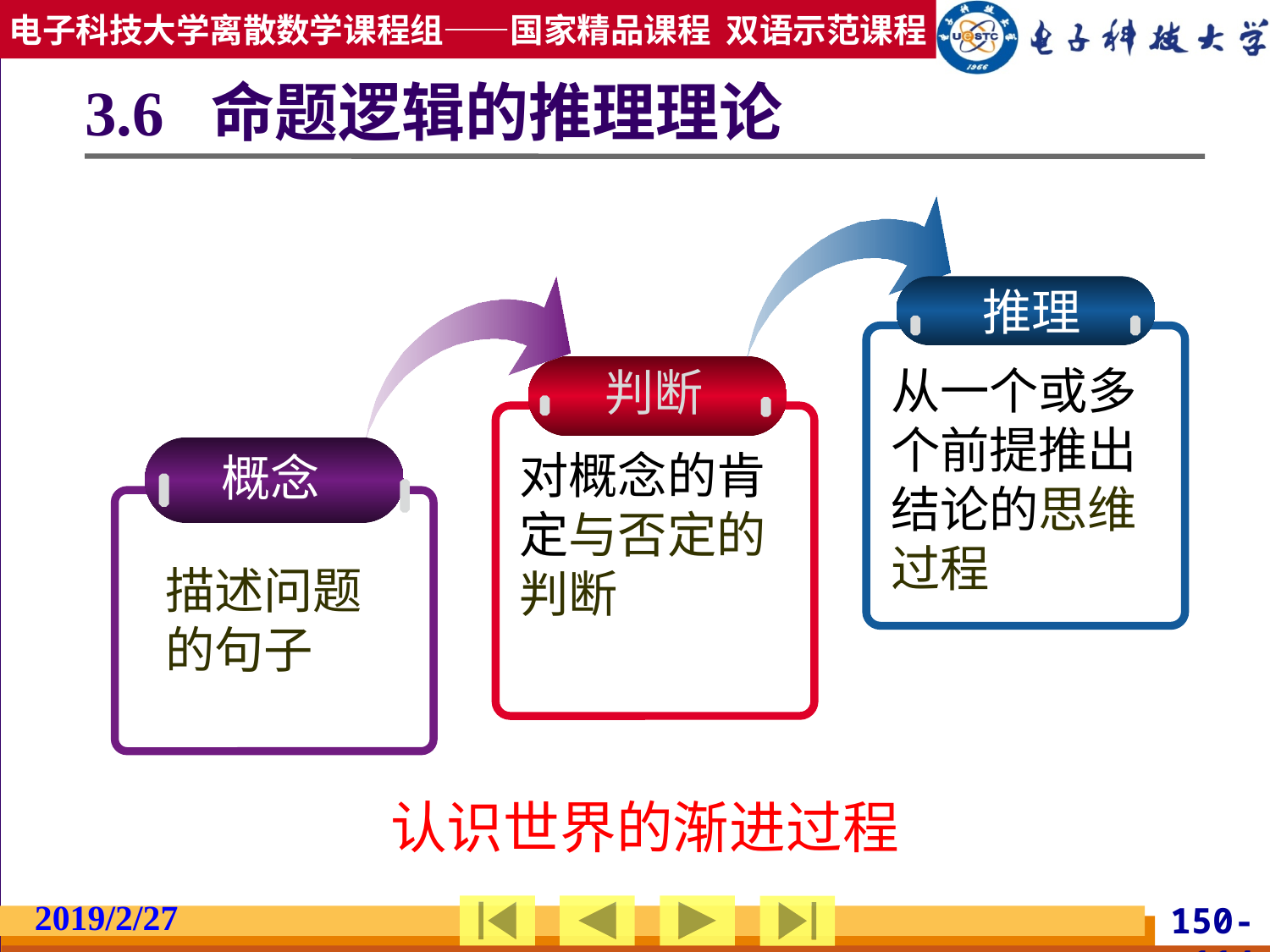

# 3.6  命题逻辑的推理理论

推理

从一个或多个前提推出结论的思维过程

判断

对概念的肯定与否定的判断

Add Your TexT

概念

描述问题的句子
认识世界的渐进过程
2019/2/27